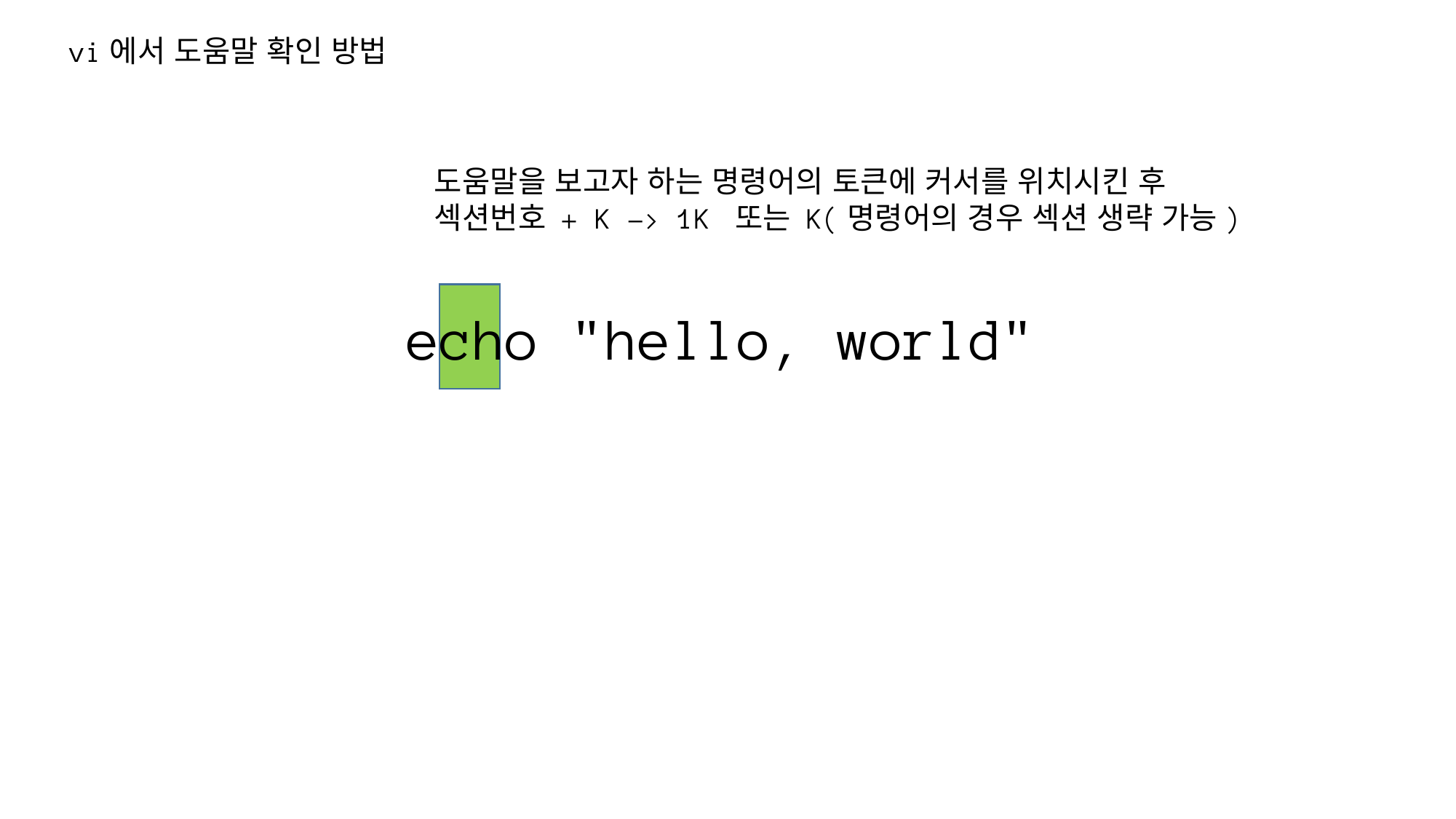

vi에서 도움말 확인 방법

도움말을 보고자 하는 명령어의 토큰에 커서를 위치시킨 후
섹션번호 + K -> 1K 또는 K(명령어의 경우 섹션 생략 가능)

echo "hello, world"